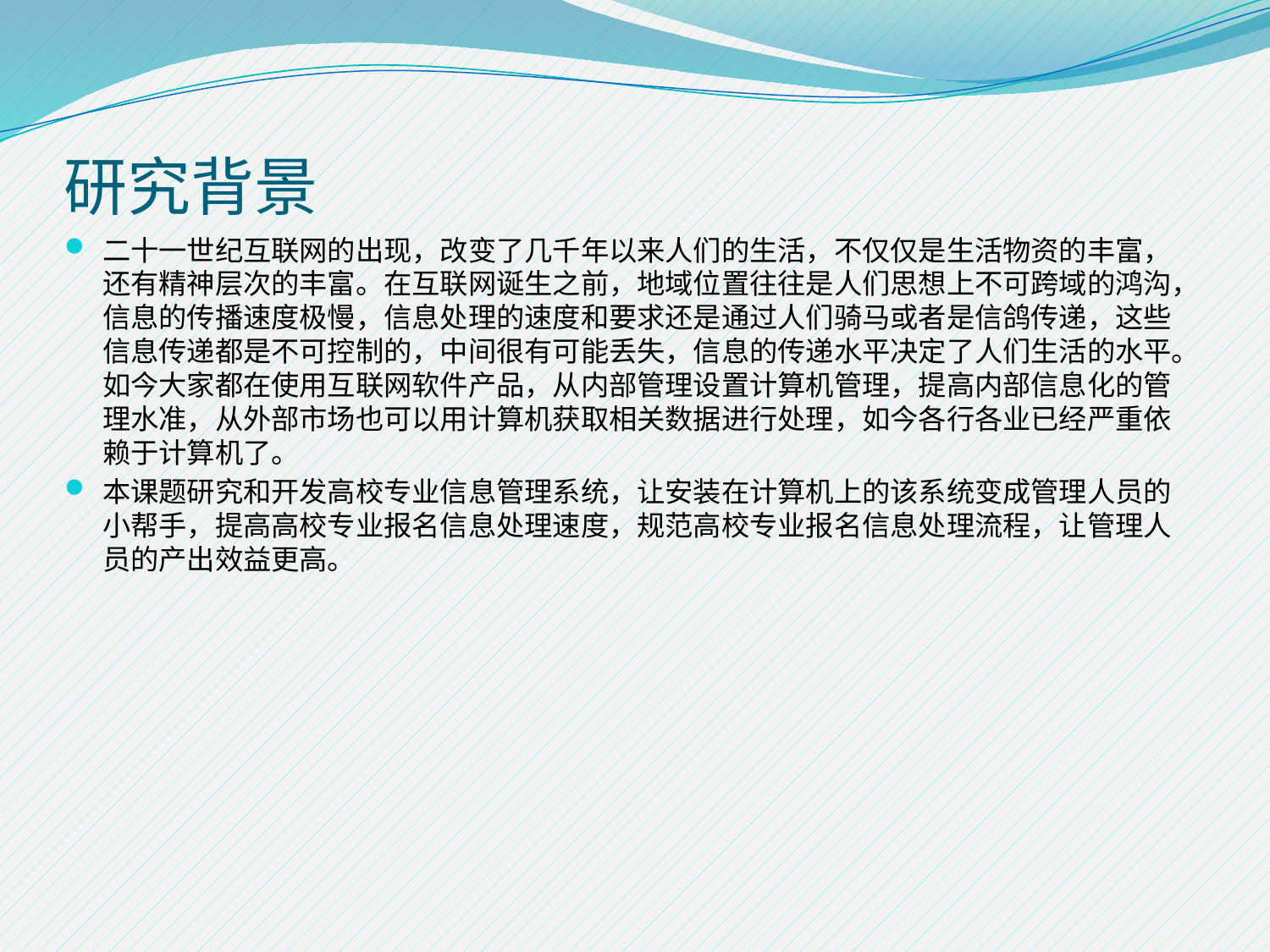

# 研究背景
二十一世纪互联网的出现，改变了几千年以来人们的生活，不仅仅是生活物资的丰富，还有精神层次的丰富。在互联网诞生之前，地域位置往往是人们思想上不可跨域的鸿沟，信息的传播速度极慢，信息处理的速度和要求还是通过人们骑马或者是信鸽传递，这些信息传递都是不可控制的，中间很有可能丢失，信息的传递水平决定了人们生活的水平。如今大家都在使用互联网软件产品，从内部管理设置计算机管理，提高内部信息化的管理水准，从外部市场也可以用计算机获取相关数据进行处理，如今各行各业已经严重依赖于计算机了。
本课题研究和开发高校专业信息管理系统，让安装在计算机上的该系统变成管理人员的小帮手，提高高校专业报名信息处理速度，规范高校专业报名信息处理流程，让管理人员的产出效益更高。